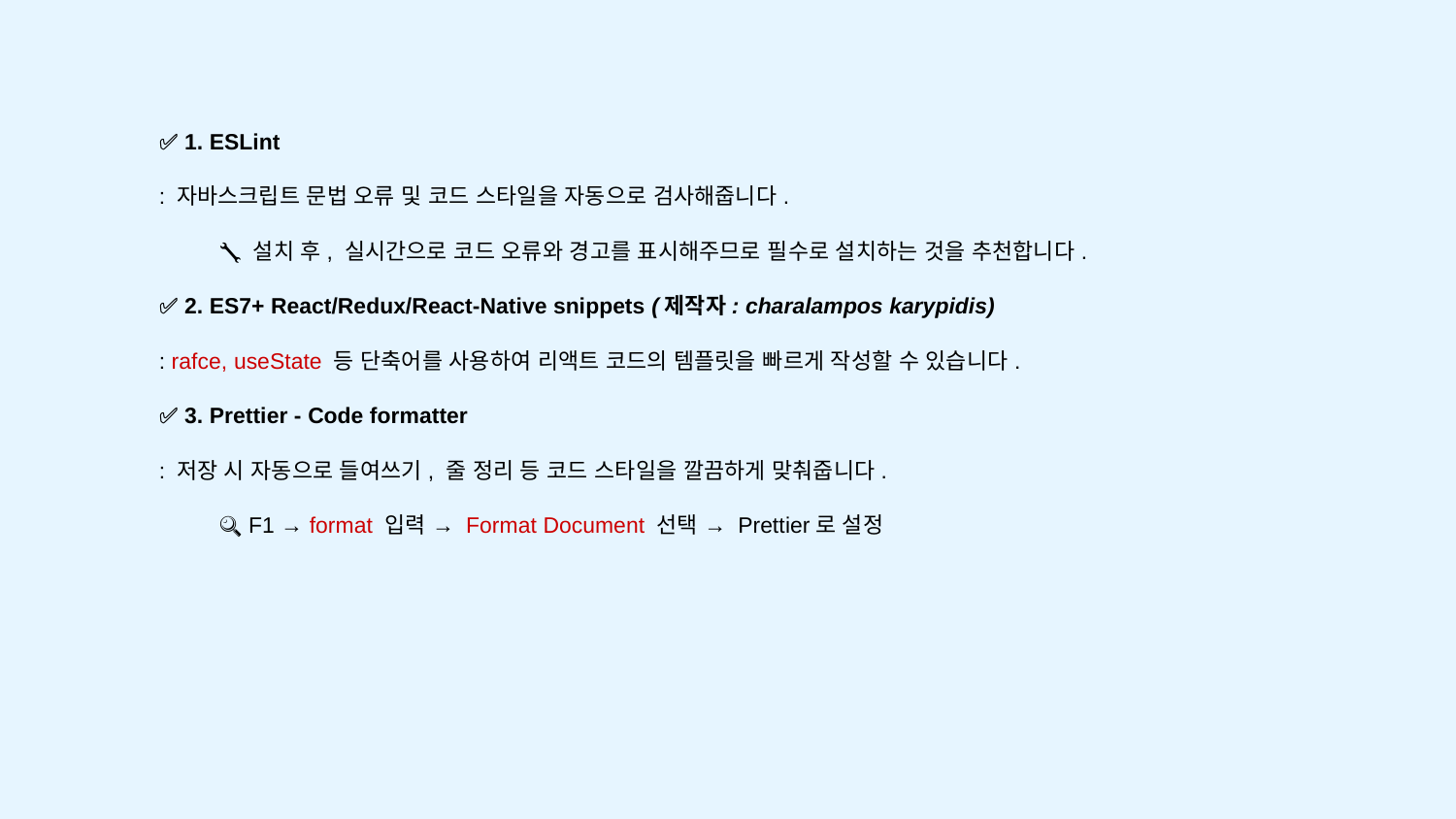

✅ 1. ESLint
: 자바스크립트 문법 오류 및 코드 스타일을 자동으로 검사해줍니다.
🔧 설치 후, 실시간으로 코드 오류와 경고를 표시해주므로 필수로 설치하는 것을 추천합니다.
✅ 2. ES7+ React/Redux/React-Native snippets (제작자: charalampos karypidis)
: rafce, useState 등 단축어를 사용하여 리액트 코드의 템플릿을 빠르게 작성할 수 있습니다.
✅ 3. Prettier - Code formatter
: 저장 시 자동으로 들여쓰기, 줄 정리 등 코드 스타일을 깔끔하게 맞춰줍니다.
🔍 F1 → format 입력 → Format Document 선택 → Prettier로 설정